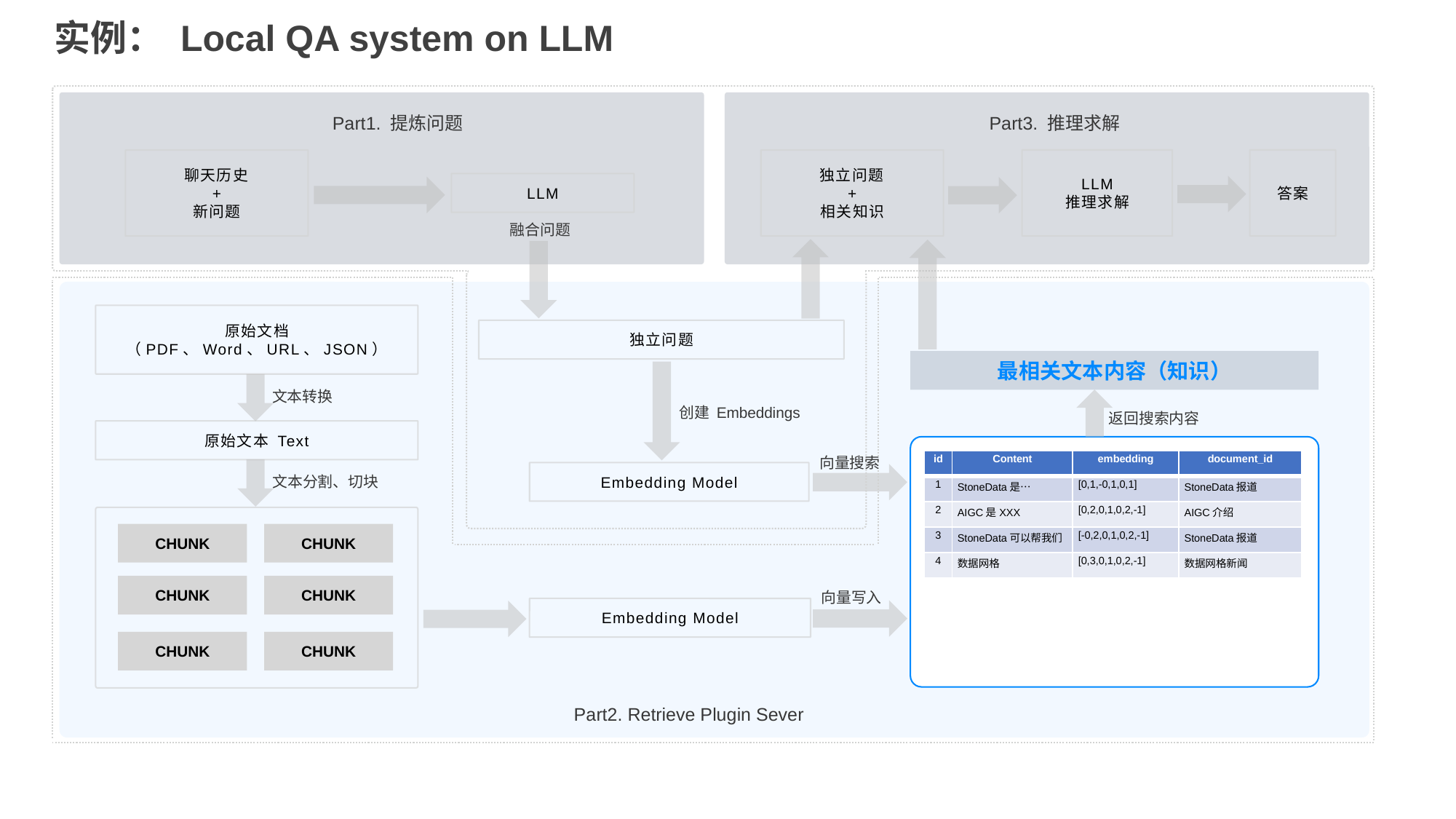

# 实例： Local QA system on LLM

Part1. 提炼问题
Part3. 推理求解

LLM
推理求解
答案
聊天历史
+
新问题
独立问题
+
相关知识

LLM
融合问题

原始文档
（PDF、Word、URL、JSON）
独立问题
最相关文本内容（知识）

文本转换

创建 Embeddings
返回搜索内容
原始文本 Text

向量搜索
| id | Content | embedding | document\_id |
| --- | --- | --- | --- |
| 1 | StoneData是… | [0,1,-0,1,0,1] | StoneData报道 |
| 2 | AIGC是XXX | [0,2,0,1,0,2,-1] | AIGC介绍 |
| 3 | StoneData可以帮我们 | [-0,2,0,1,0,2,-1] | StoneData报道 |
| 4 | 数据网格 | [0,3,0,1,0,2,-1] | 数据网格新闻 |

Embedding Model
文本分割、切块

CHUNK
CHUNK

CHUNK
CHUNK
向量写入
Embedding Model
CHUNK
CHUNK
Part2. Retrieve Plugin Sever